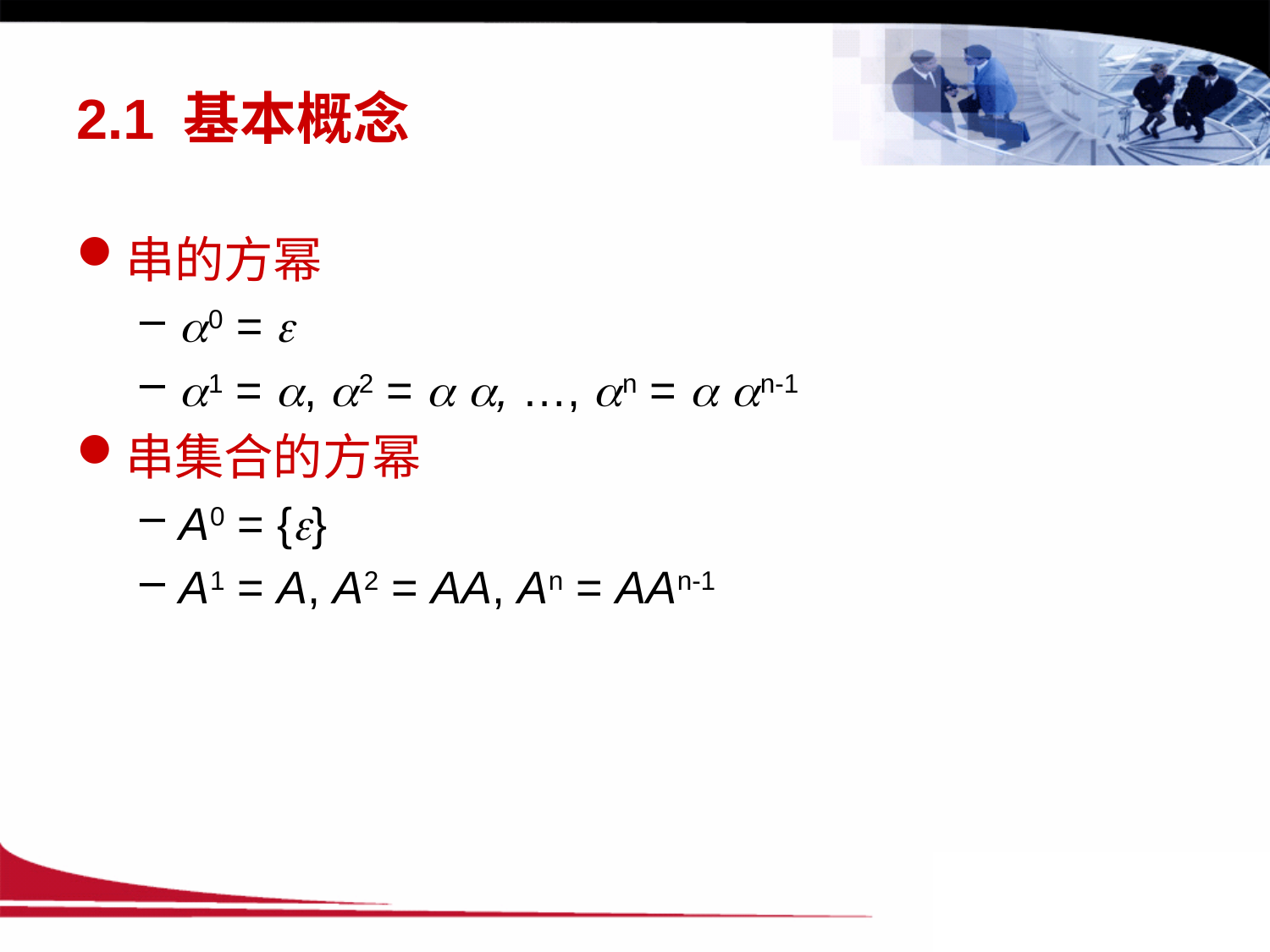

# 2.1 基本概念
串的方幂
α0 = ε
α1 = α, α2 = α α, …, αn = α αn-1
串集合的方幂
A0 = {ε}
A1 = A, A2 = AA, An = AAn-1